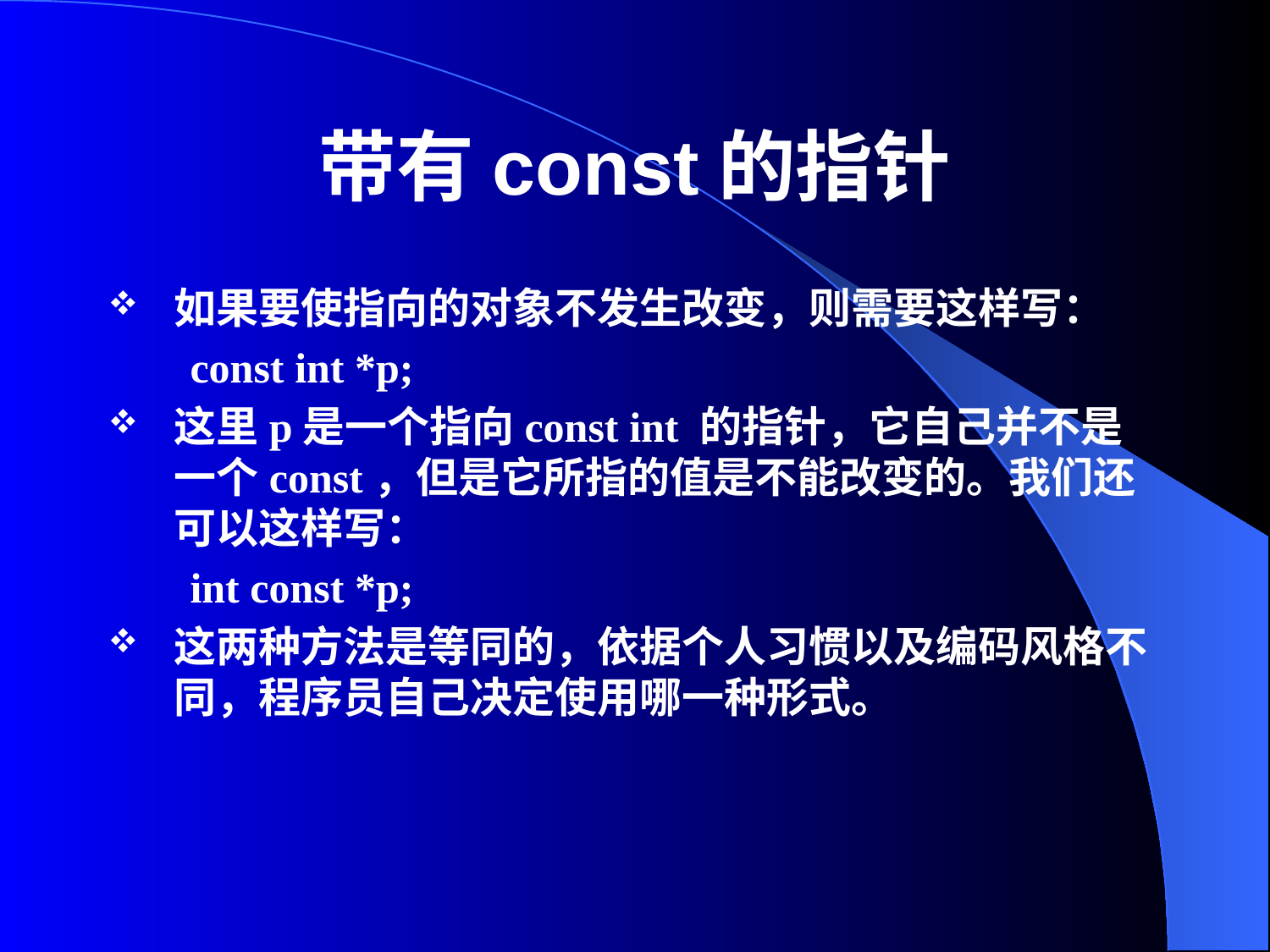

# 带有const的指针
如果要使指向的对象不发生改变，则需要这样写：
const int *p;
这里p是一个指向const int 的指针，它自己并不是一个const，但是它所指的值是不能改变的。我们还可以这样写：
int const *p;
这两种方法是等同的，依据个人习惯以及编码风格不同，程序员自己决定使用哪一种形式。